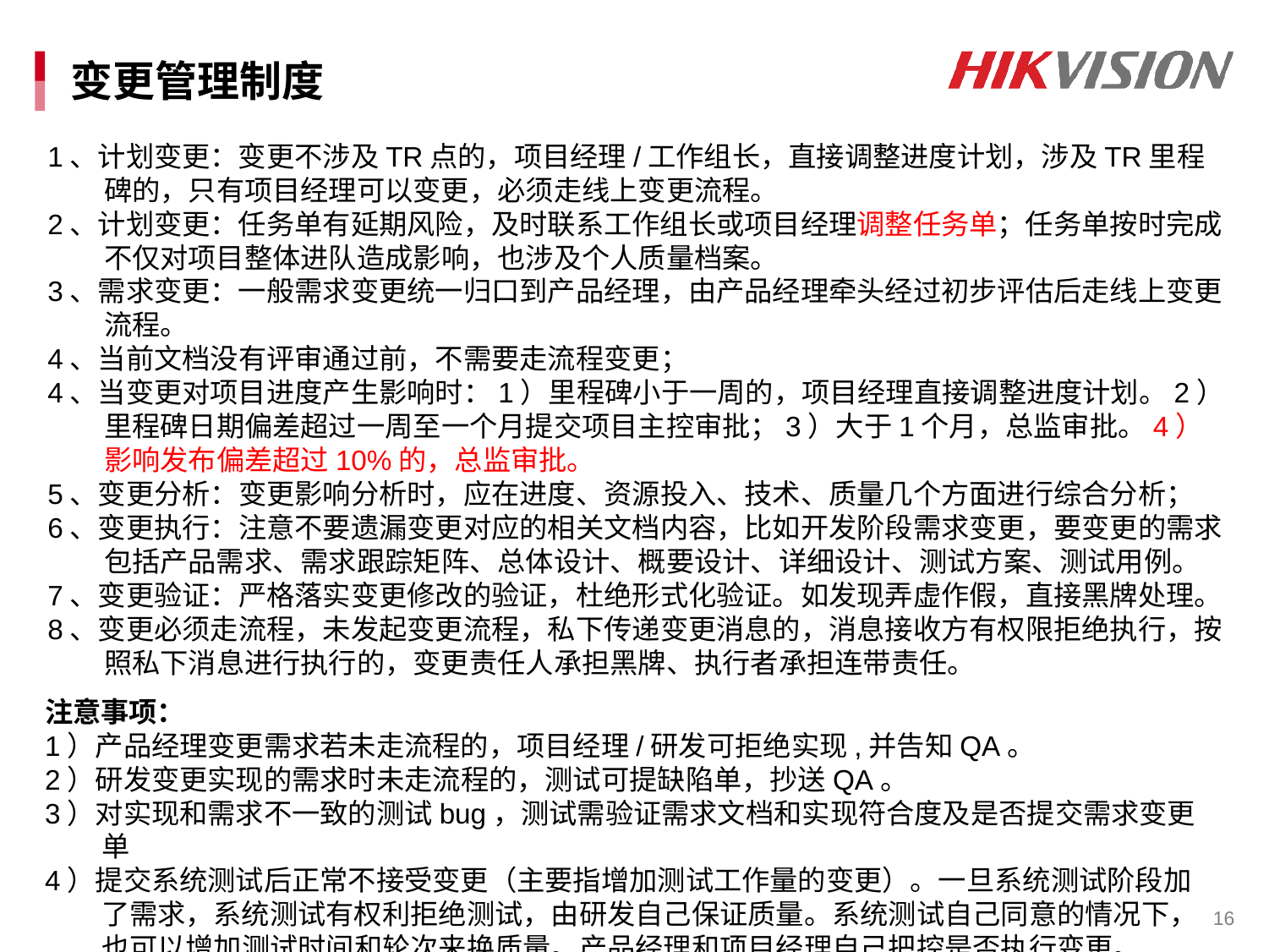

# 变更管理制度
1、计划变更：变更不涉及TR点的，项目经理/工作组长，直接调整进度计划，涉及TR里程碑的，只有项目经理可以变更，必须走线上变更流程。
2、计划变更：任务单有延期风险，及时联系工作组长或项目经理调整任务单；任务单按时完成不仅对项目整体进队造成影响，也涉及个人质量档案。
3、需求变更：一般需求变更统一归口到产品经理，由产品经理牵头经过初步评估后走线上变更流程。
4、当前文档没有评审通过前，不需要走流程变更；
4、当变更对项目进度产生影响时：1）里程碑小于一周的，项目经理直接调整进度计划。2）里程碑日期偏差超过一周至一个月提交项目主控审批；3）大于1个月，总监审批。4）影响发布偏差超过10%的，总监审批。
5、变更分析：变更影响分析时，应在进度、资源投入、技术、质量几个方面进行综合分析；
6、变更执行：注意不要遗漏变更对应的相关文档内容，比如开发阶段需求变更，要变更的需求包括产品需求、需求跟踪矩阵、总体设计、概要设计、详细设计、测试方案、测试用例。
7、变更验证：严格落实变更修改的验证，杜绝形式化验证。如发现弄虚作假，直接黑牌处理。
8、变更必须走流程，未发起变更流程，私下传递变更消息的，消息接收方有权限拒绝执行，按照私下消息进行执行的，变更责任人承担黑牌、执行者承担连带责任。

注意事项：
1）产品经理变更需求若未走流程的，项目经理/研发可拒绝实现,并告知QA。
2）研发变更实现的需求时未走流程的，测试可提缺陷单，抄送QA。
3）对实现和需求不一致的测试bug，测试需验证需求文档和实现符合度及是否提交需求变更单
4）提交系统测试后正常不接受变更（主要指增加测试工作量的变更）。一旦系统测试阶段加了需求，系统测试有权利拒绝测试，由研发自己保证质量。系统测试自己同意的情况下，也可以增加测试时间和轮次来换质量。产品经理和项目经理自己把控是否执行变更。